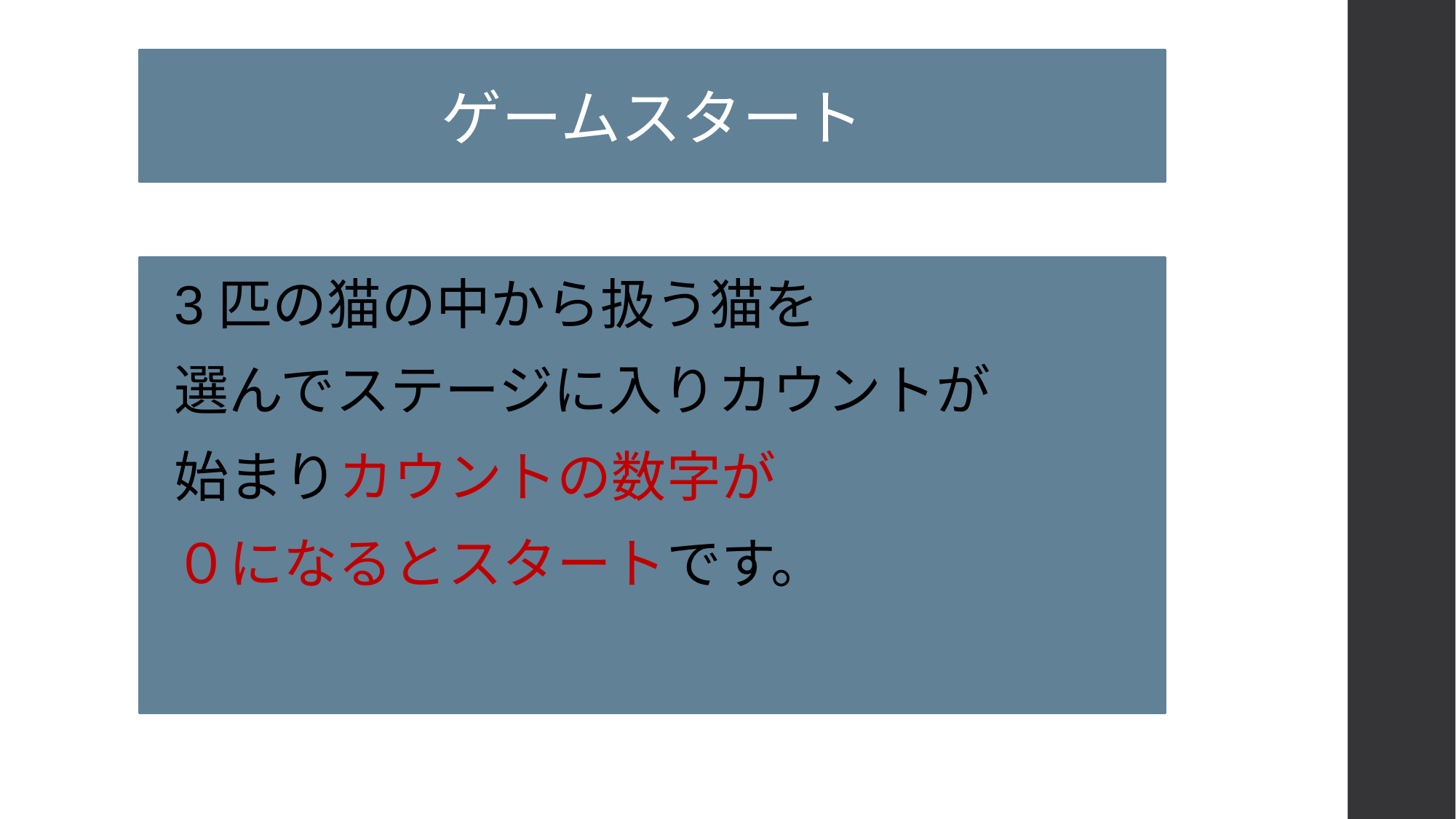

ゲームスタート

3匹の猫の中から扱う猫を
選んでステージに入りカウントが
始まりカウントの数字が
０になるとスタートです。